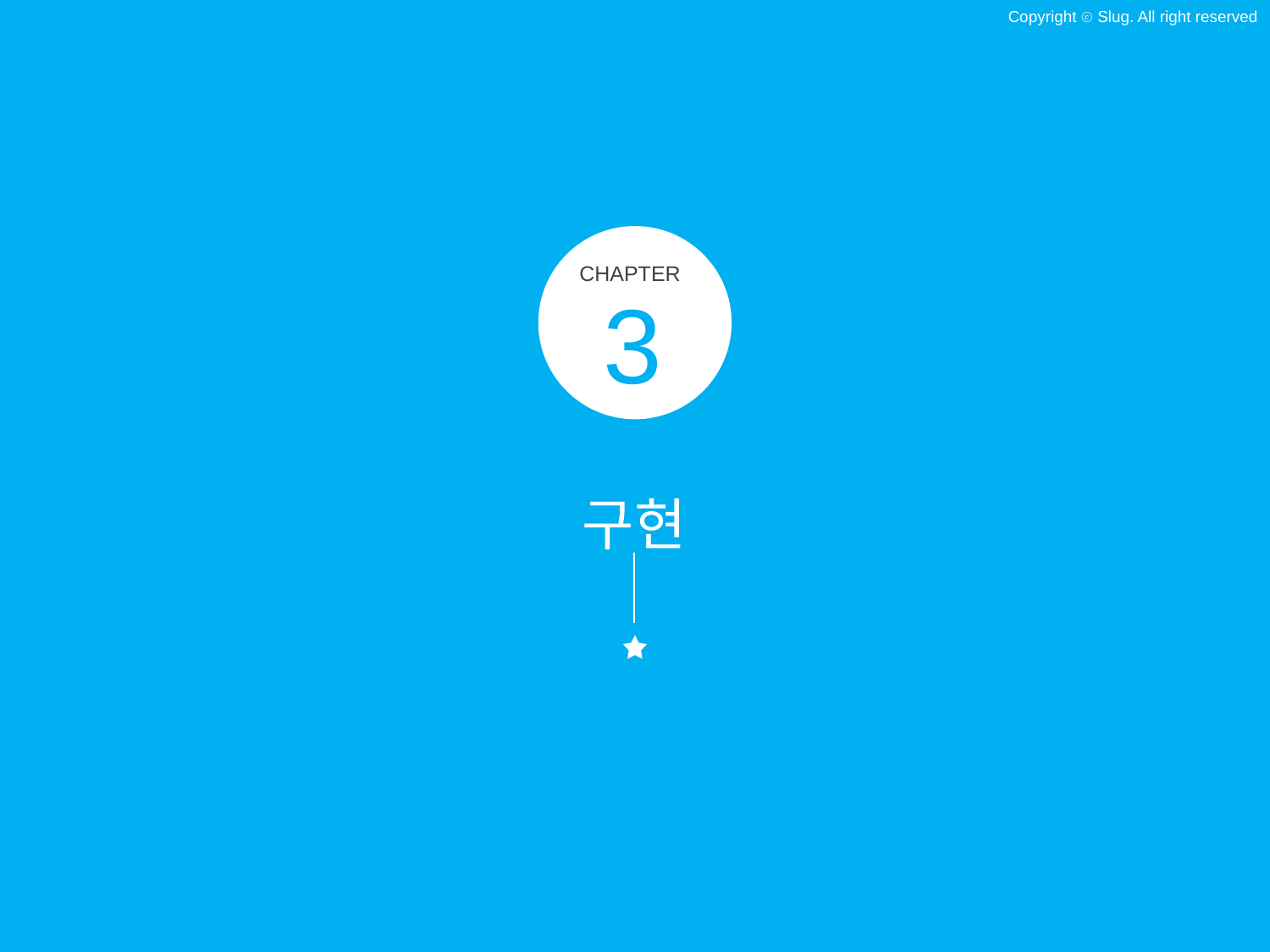

Copyright ⓒ Slug. All right reserved

CHAPTER
3
구현